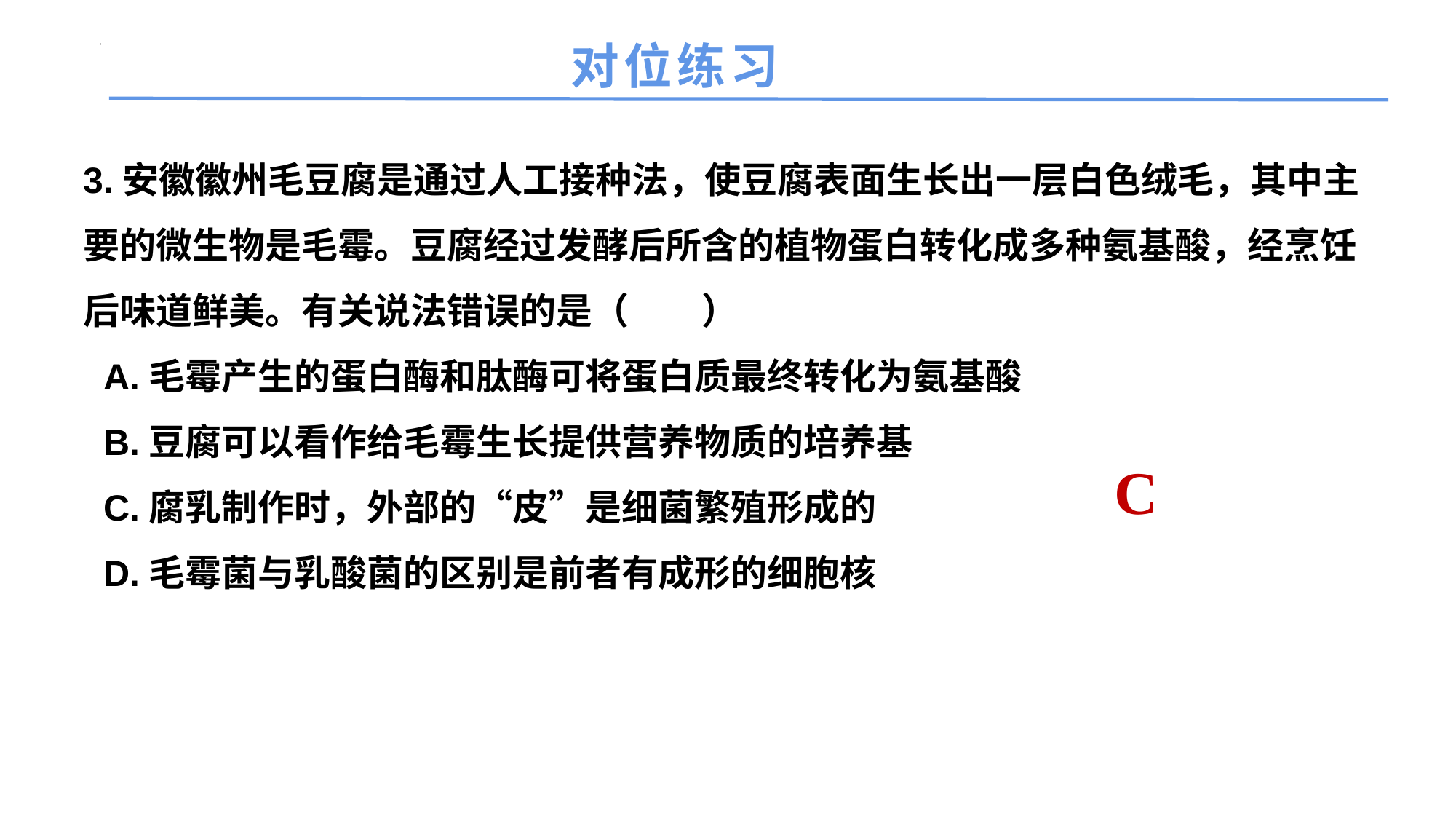

对位练习
3.安徽徽州毛豆腐是通过人工接种法，使豆腐表面生长出一层白色绒毛，其中主要的微生物是毛霉。豆腐经过发酵后所含的植物蛋白转化成多种氨基酸，经烹饪后味道鲜美。有关说法错误的是（　　）
  A.毛霉产生的蛋白酶和肽酶可将蛋白质最终转化为氨基酸
  B.豆腐可以看作给毛霉生长提供营养物质的培养基
  C.腐乳制作时，外部的“皮”是细菌繁殖形成的
  D.毛霉菌与乳酸菌的区别是前者有成形的细胞核
C